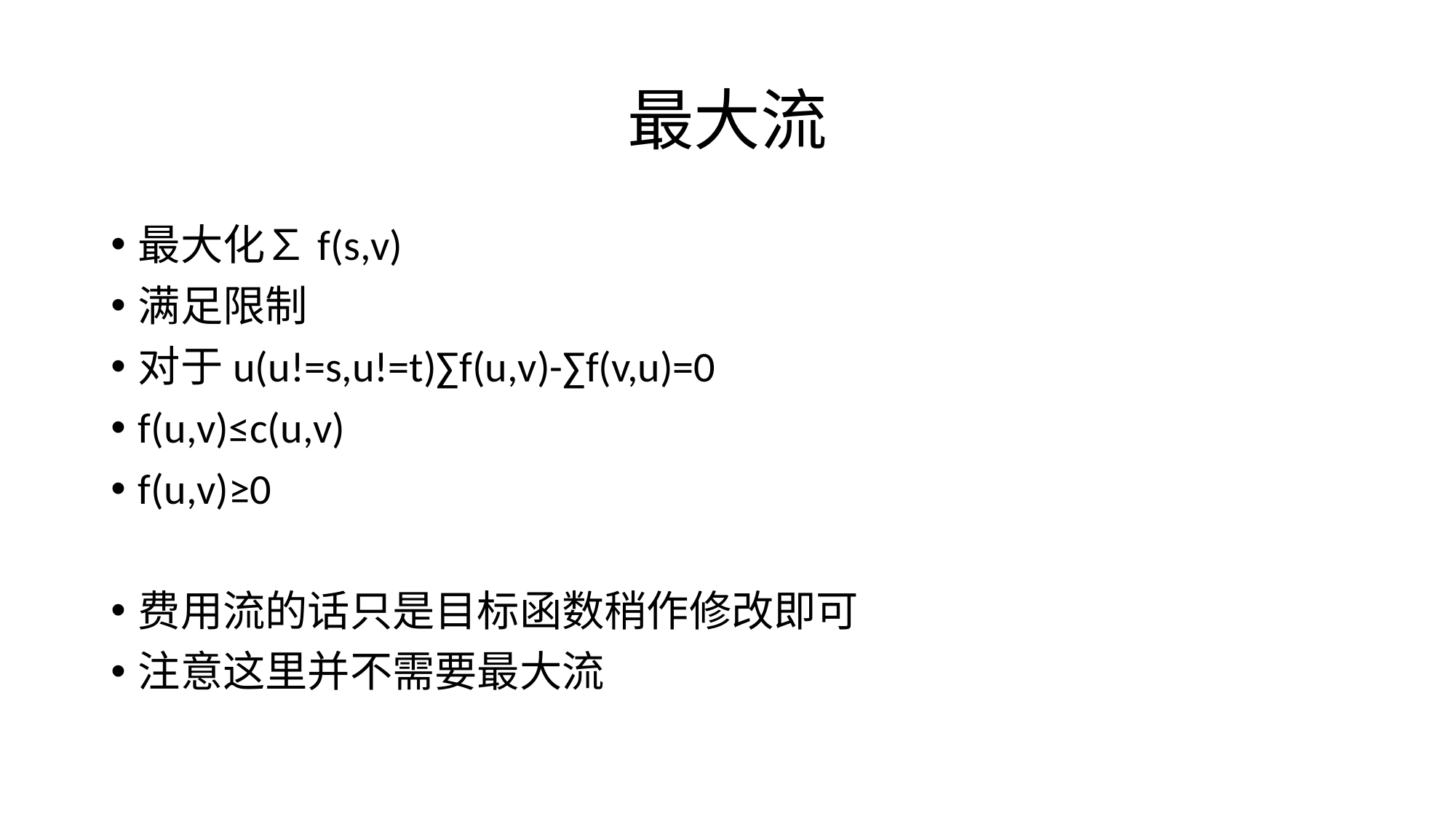

# 最大流
最大化∑f(s,v)
满足限制
对于u(u!=s,u!=t)∑f(u,v)-∑f(v,u)=0
f(u,v)≤c(u,v)
f(u,v)≥0

费用流的话只是目标函数稍作修改即可
注意这里并不需要最大流